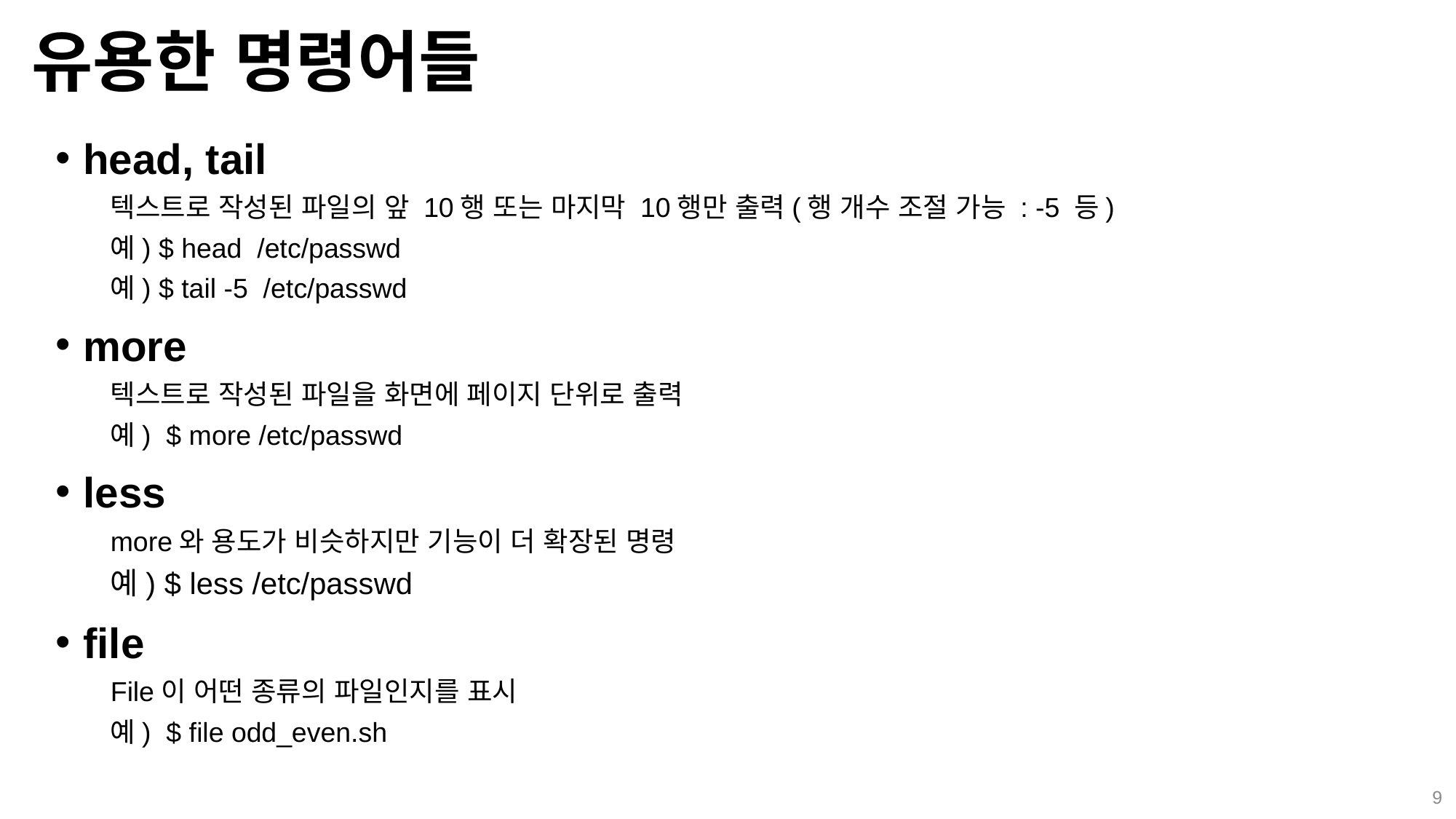

# 유용한 명령어들
head, tail
텍스트로 작성된 파일의 앞 10행 또는 마지막 10행만 출력(행 개수 조절 가능 : -5 등)
예) $ head  /etc/passwd
예) $ tail -5  /etc/passwd
more
텍스트로 작성된 파일을 화면에 페이지 단위로 출력
예)  $ more /etc/passwd
less
more와 용도가 비슷하지만 기능이 더 확장된 명령
예) $ less /etc/passwd
file
File이 어떤 종류의 파일인지를 표시
예)  $ file odd_even.sh

9